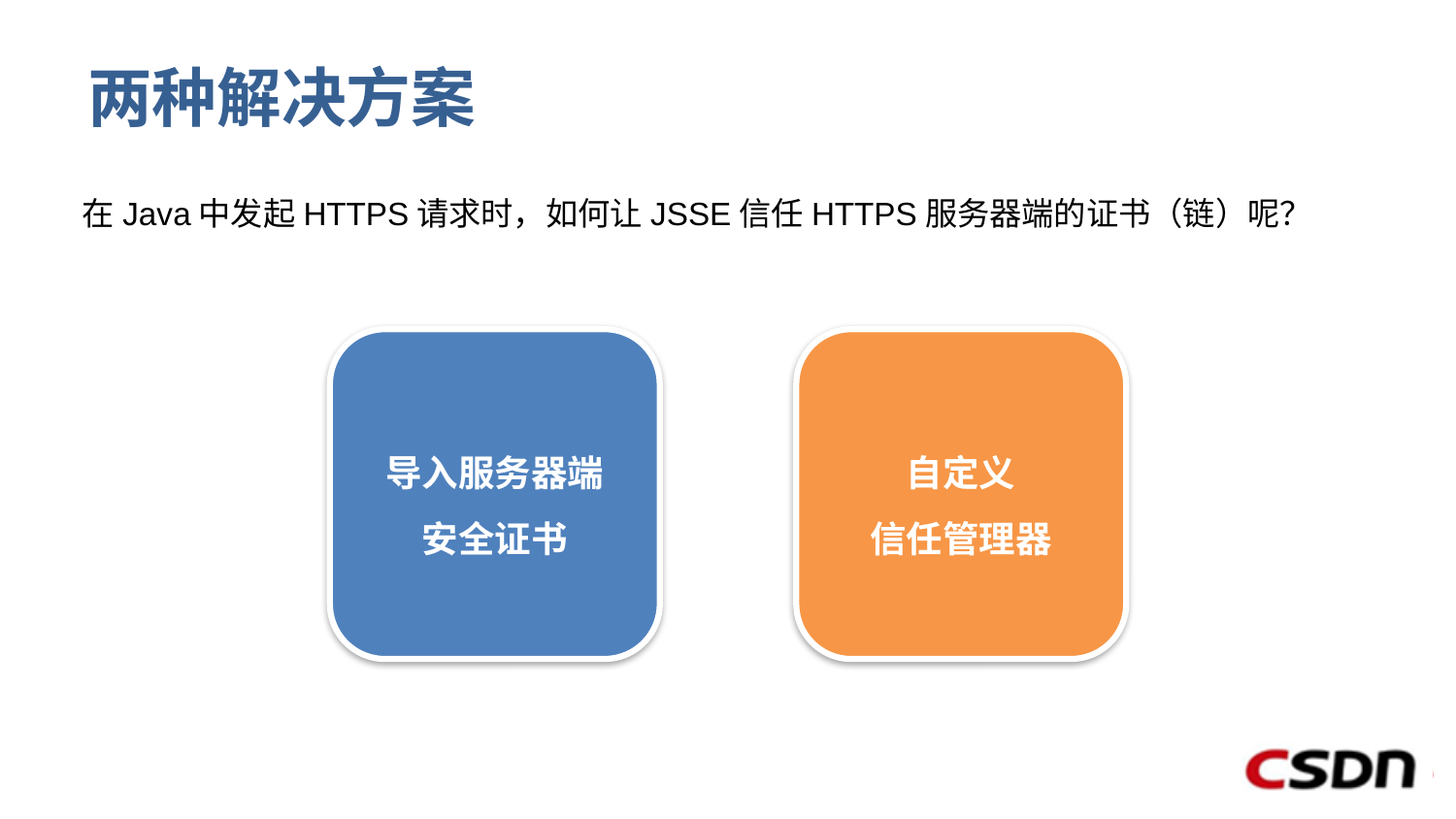

# 两种解决方案
在Java中发起HTTPS请求时，如何让JSSE信任HTTPS服务器端的证书（链）呢？
导入服务器端
安全证书
自定义
信任管理器